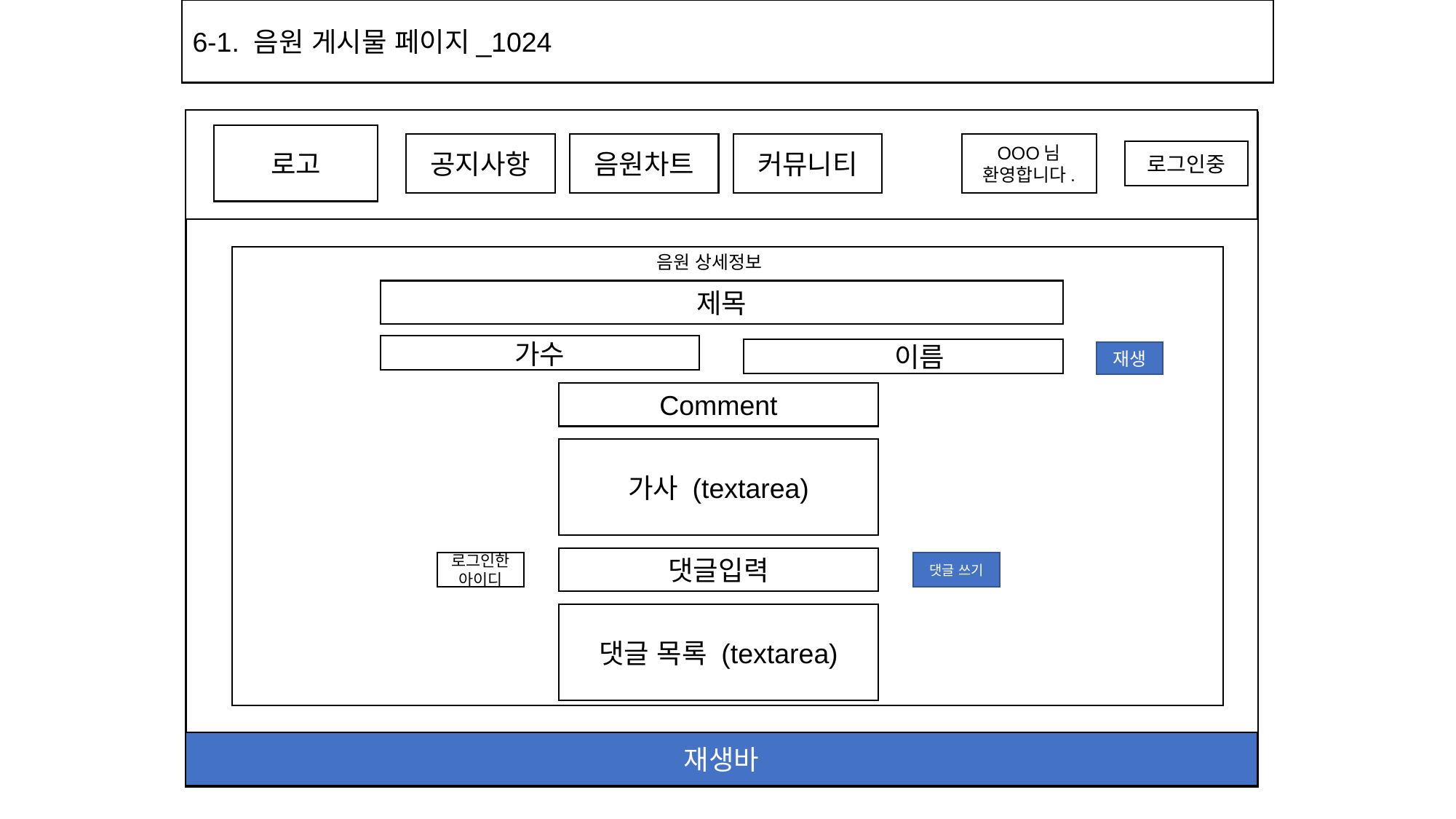

6-1. 음원 게시물 페이지_1024

로고
공지사항
음원차트
커뮤니티
로그인중
재생바
OOO님 환영합니다.
음원 상세정보

제목
가수
곡 이름
재생
Comment
가사 (textarea)
댓글입력
로그인한아이디
댓글 쓰기
댓글 목록 (textarea)